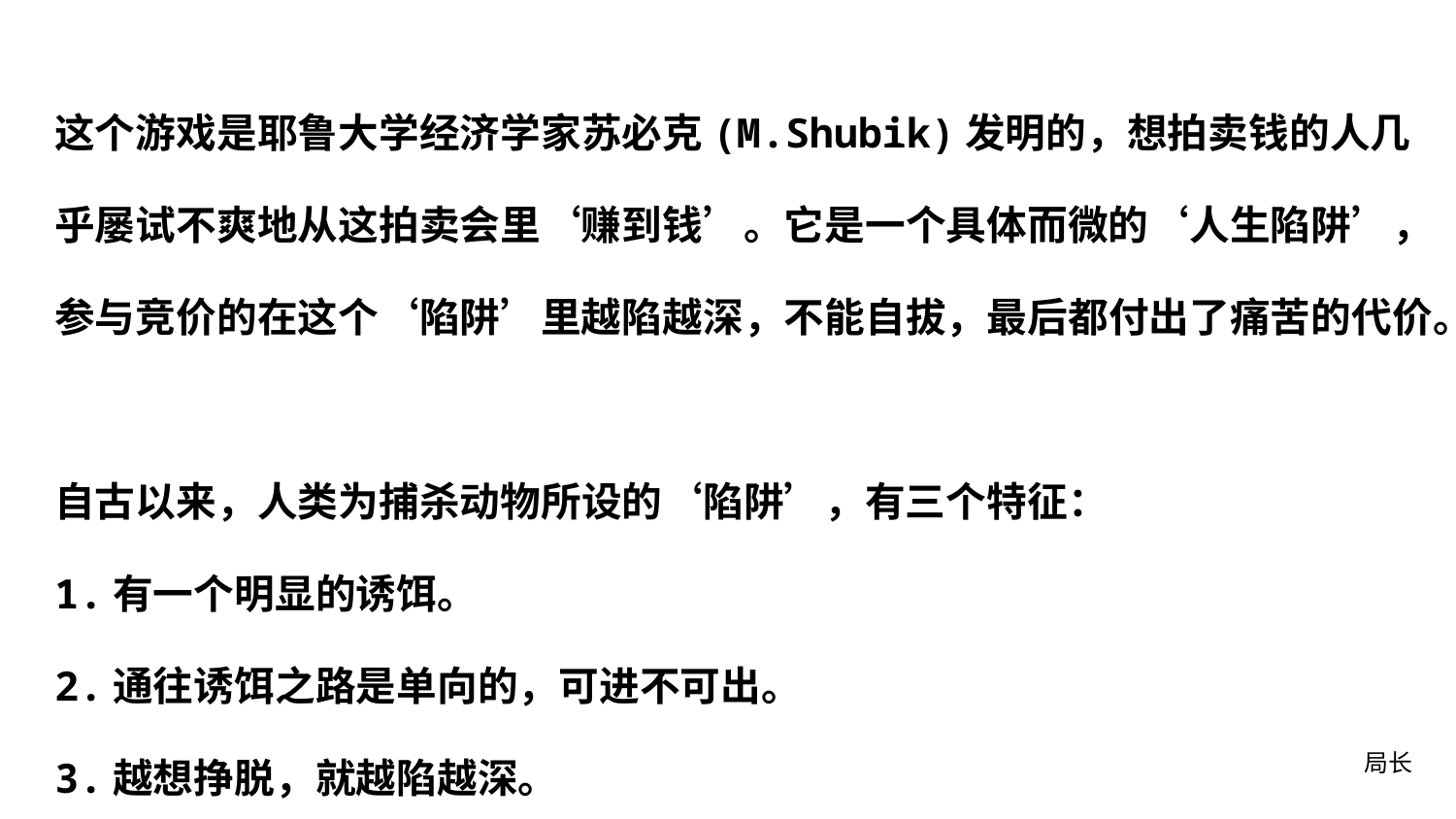

这个游戏是耶鲁大学经济学家苏必克(M.Shubik)发明的，想拍卖钱的人几乎屡试不爽地从这拍卖会里‘赚到钱’。它是一个具体而微的‘人生陷阱’，参与竞价的在这个‘陷阱’里越陷越深，不能自拔，最后都付出了痛苦的代价。 
自古以来，人类为捕杀动物所设的‘陷阱’，有三个特征： 
1.有一个明显的诱饵。
2.通往诱饵之路是单向的，可进不可出。 
3.越想挣脱，就越陷越深。
局长